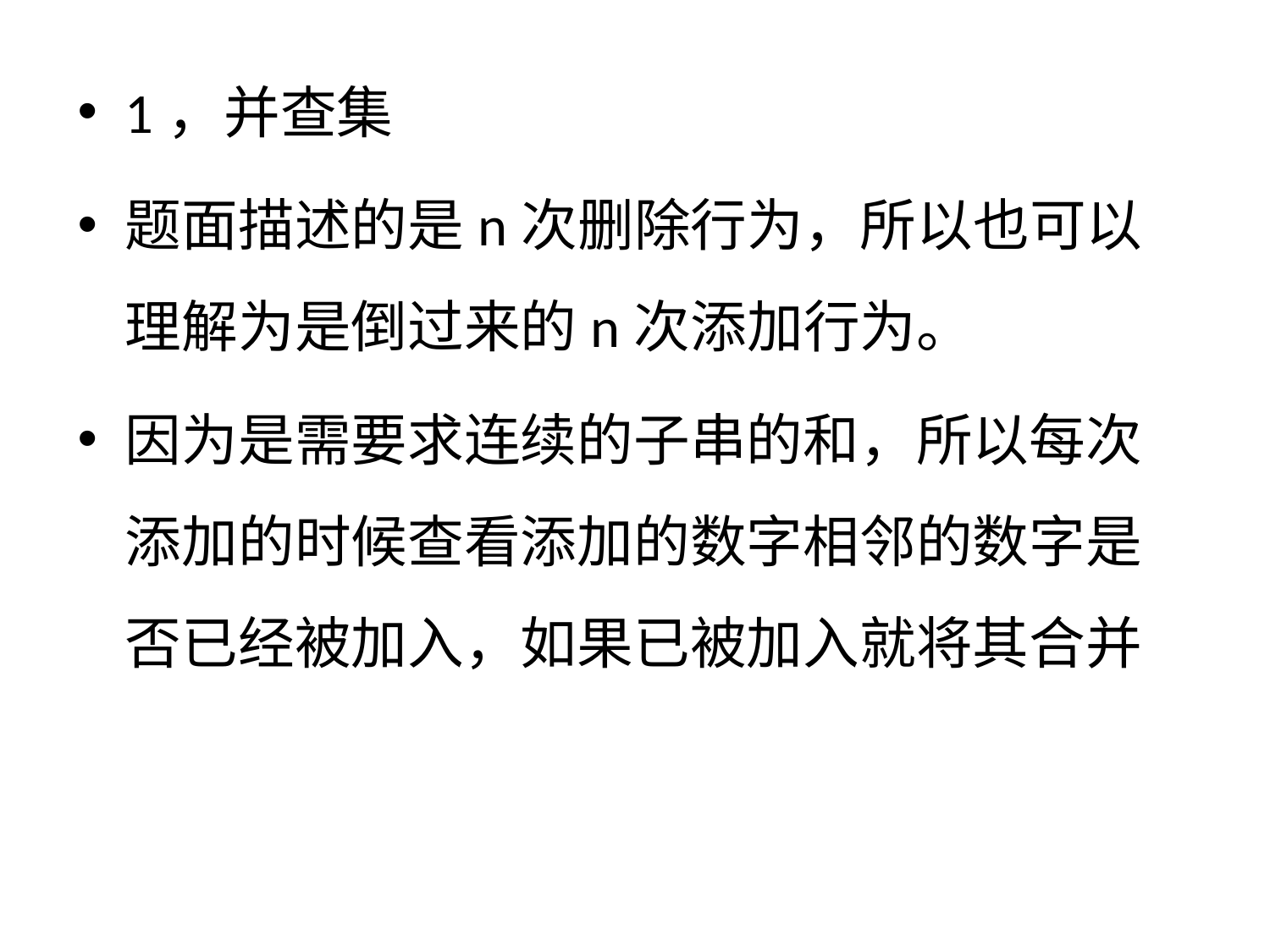

1，并查集
题面描述的是n次删除行为，所以也可以理解为是倒过来的n次添加行为。
因为是需要求连续的子串的和，所以每次添加的时候查看添加的数字相邻的数字是否已经被加入，如果已被加入就将其合并